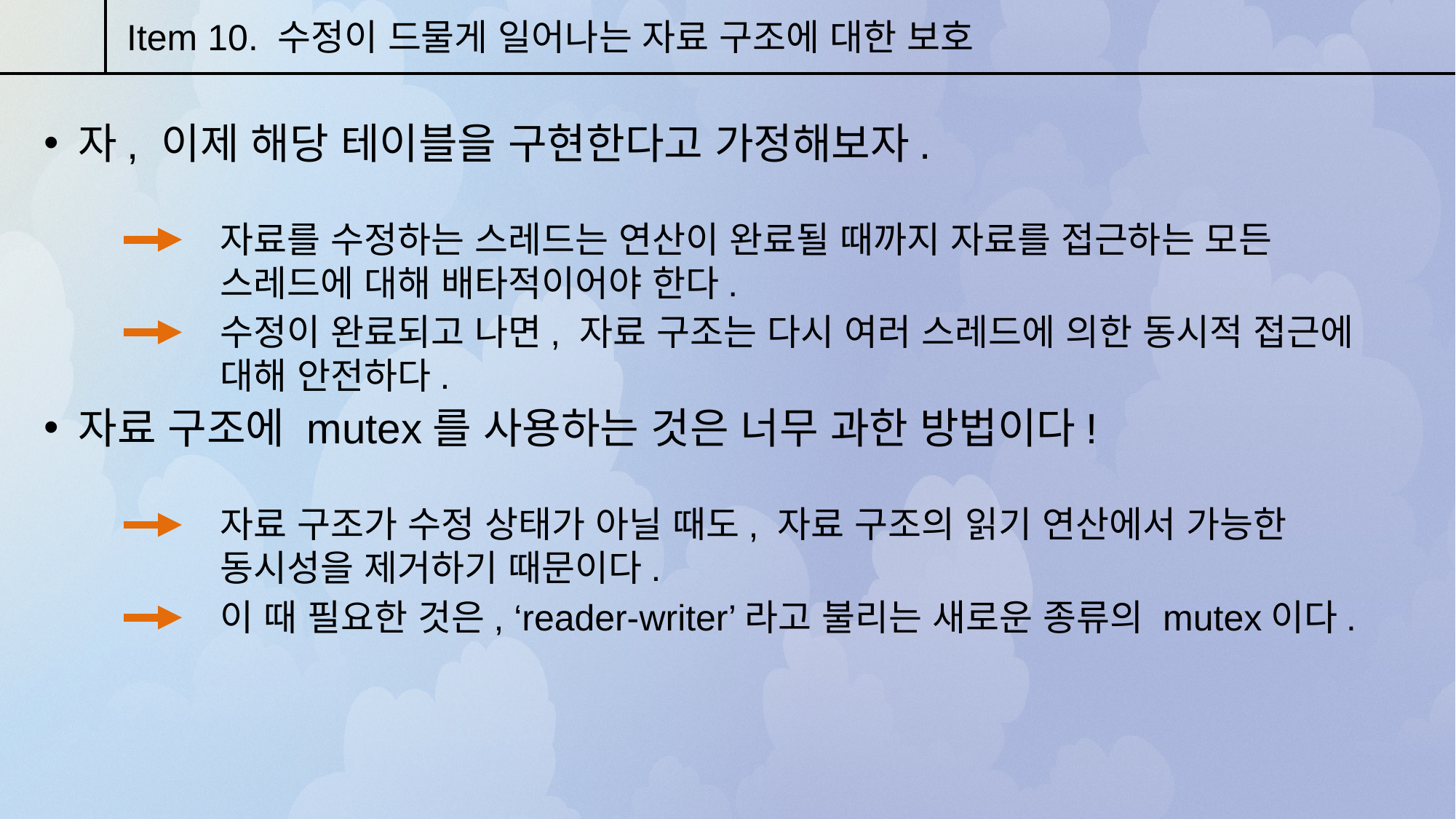

Item 10. 수정이 드물게 일어나는 자료 구조에 대한 보호
자, 이제 해당 테이블을 구현한다고 가정해보자.
자료를 수정하는 스레드는 연산이 완료될 때까지 자료를 접근하는 모든 스레드에 대해 배타적이어야 한다.
수정이 완료되고 나면, 자료 구조는 다시 여러 스레드에 의한 동시적 접근에 대해 안전하다.
자료 구조에 mutex를 사용하는 것은 너무 과한 방법이다!
자료 구조가 수정 상태가 아닐 때도, 자료 구조의 읽기 연산에서 가능한 동시성을 제거하기 때문이다.
이 때 필요한 것은, ‘reader-writer’라고 불리는 새로운 종류의 mutex이다.